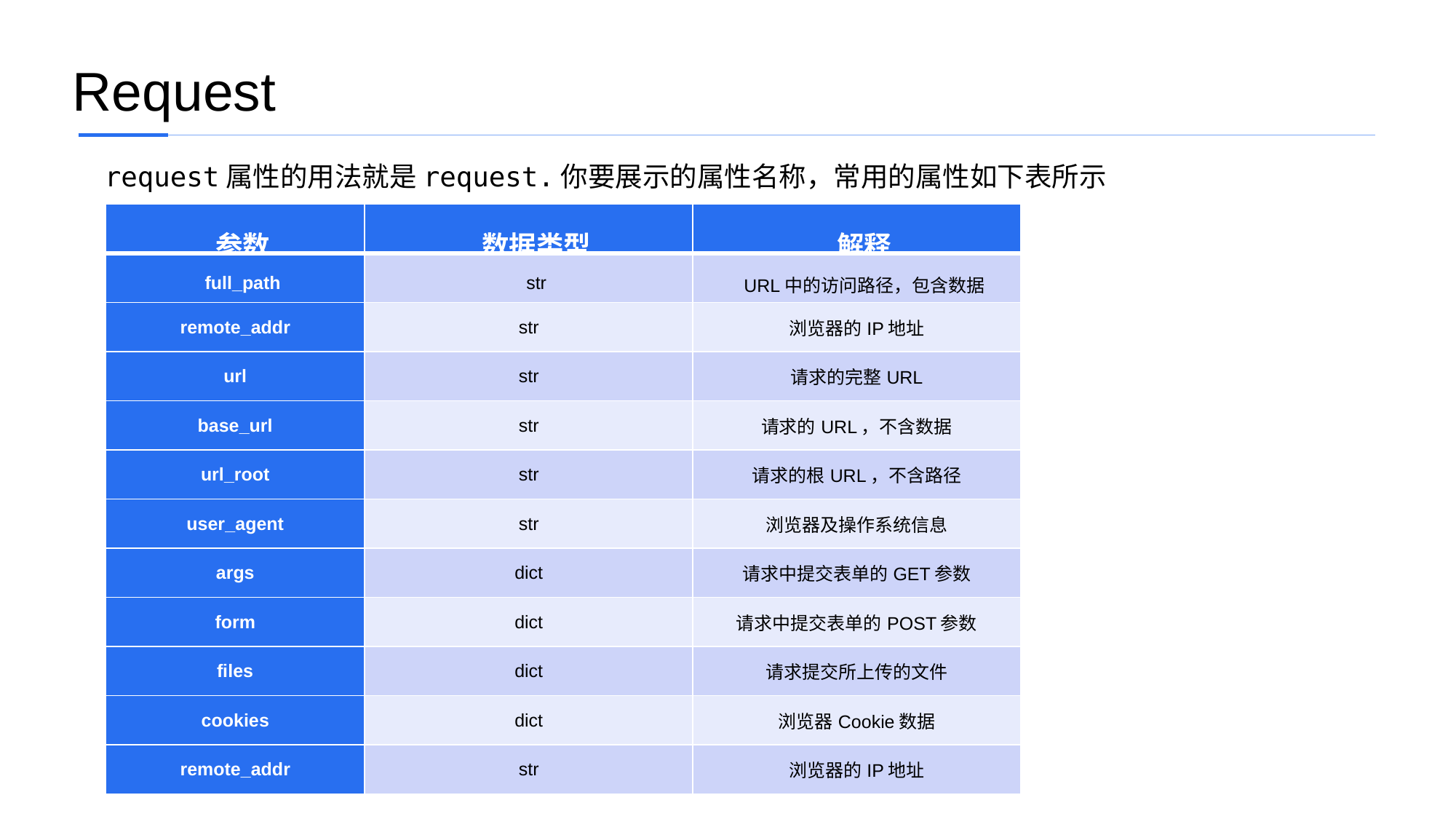

Request
request属性的用法就是request.你要展示的属性名称，常用的属性如下表所示
| 参数 | 数据类型 | 解释 |
| --- | --- | --- |
| full\_path | str | URL中的访问路径，包含数据 |
| remote\_addr | str | 浏览器的IP地址 |
| url | str | 请求的完整URL |
| base\_url | str | 请求的URL，不含数据 |
| url\_root | str | 请求的根URL，不含路径 |
| user\_agent | str | 浏览器及操作系统信息 |
| args | dict | 请求中提交表单的GET参数 |
| form | dict | 请求中提交表单的POST参数 |
| files | dict | 请求提交所上传的文件 |
| cookies | dict | 浏览器Cookie数据 |
| remote\_addr | str | 浏览器的IP地址 |